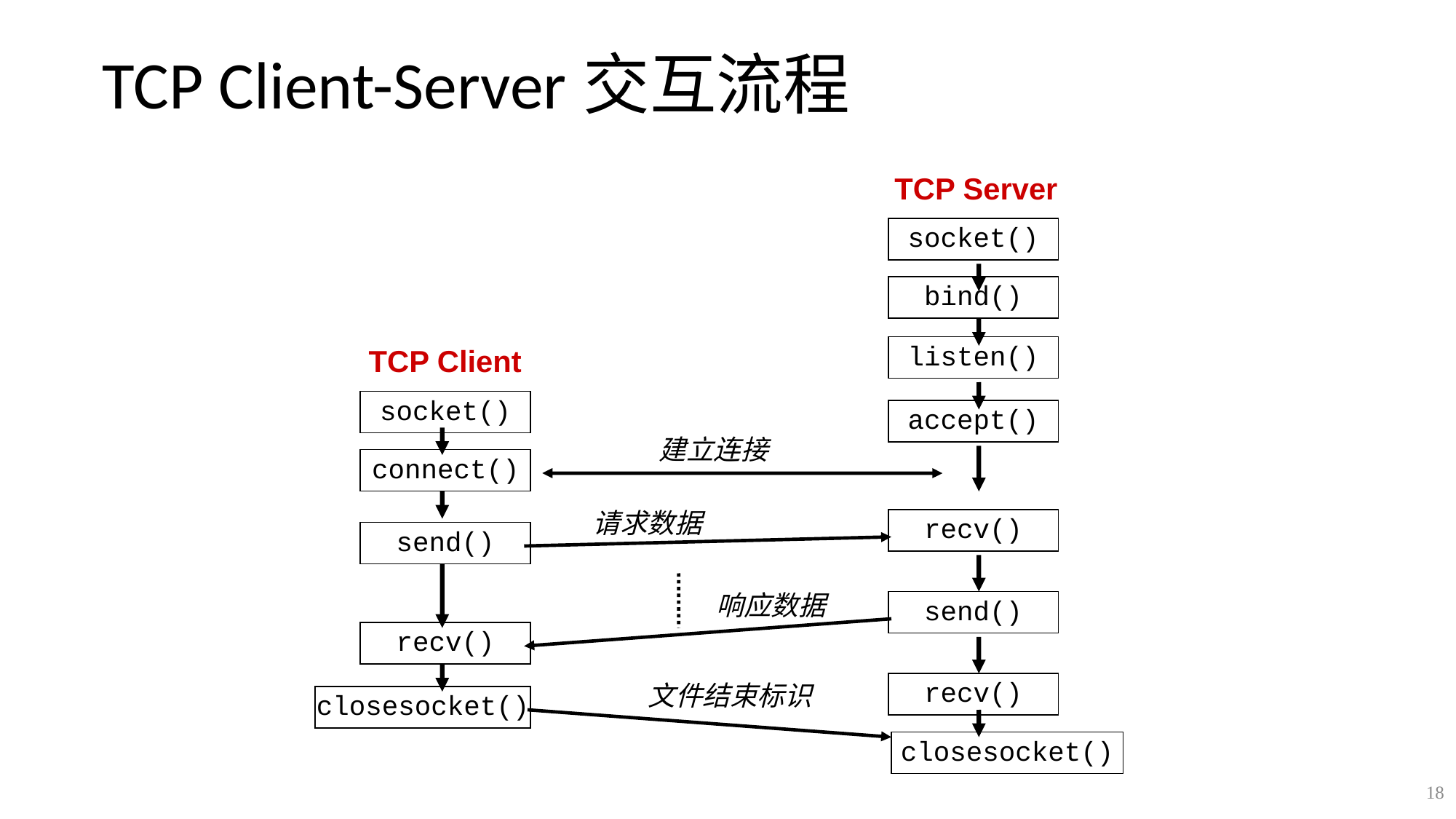

# TCP Client-Server交互流程
TCP Server
socket()

bind()

TCP Client
listen()

socket()
accept()
建立连接

connect()

请求数据
recv()
send()

响应数据
send()

recv()

文件结束标识
recv()
closesocket()

closesocket()
18